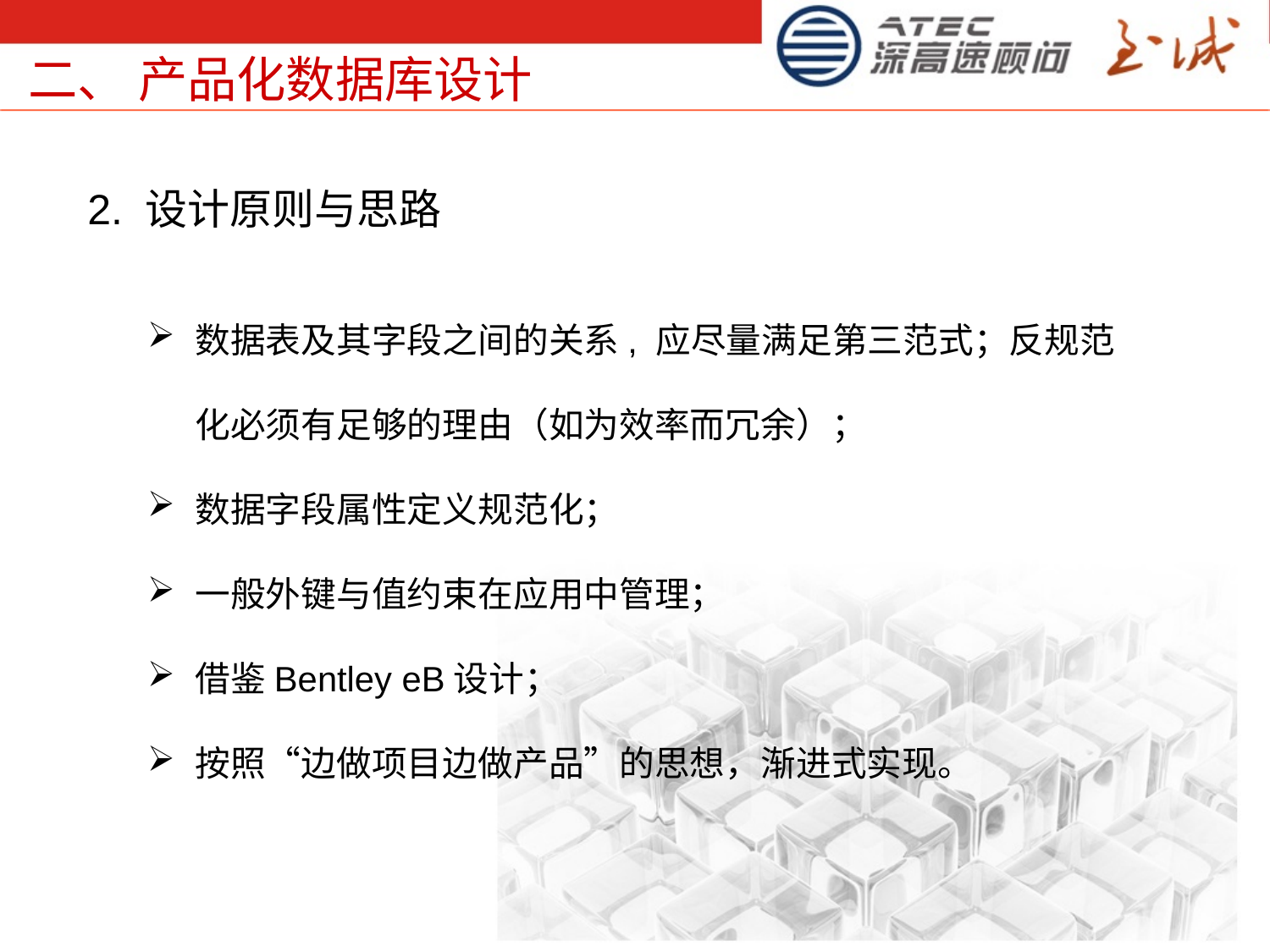

二、 产品化数据库设计
2. 设计原则与思路
数据表及其字段之间的关系, 应尽量满足第三范式；反规范化必须有足够的理由（如为效率而冗余）；
数据字段属性定义规范化；
一般外键与值约束在应用中管理；
借鉴Bentley eB设计；
按照“边做项目边做产品”的思想，渐进式实现。